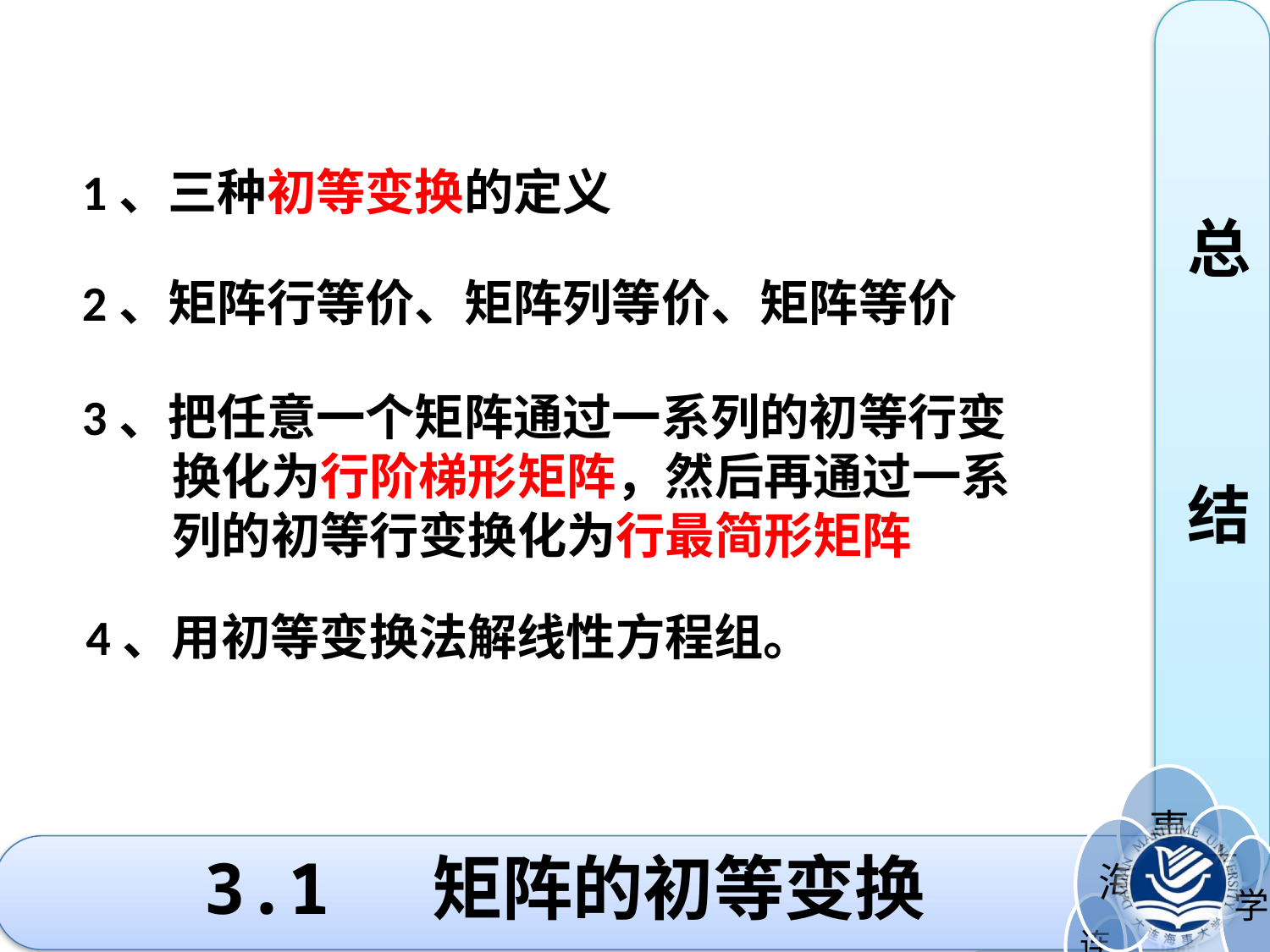

总

结
1、三种初等变换的定义

2、矩阵行等价、矩阵列等价、矩阵等价
3、把任意一个矩阵通过一系列的初等行变
       换化为行阶梯形矩阵，然后再通过一系
       列的初等行变换化为行最简形矩阵
4、用初等变换法解线性方程组。
# 3.1  矩阵的初等变换